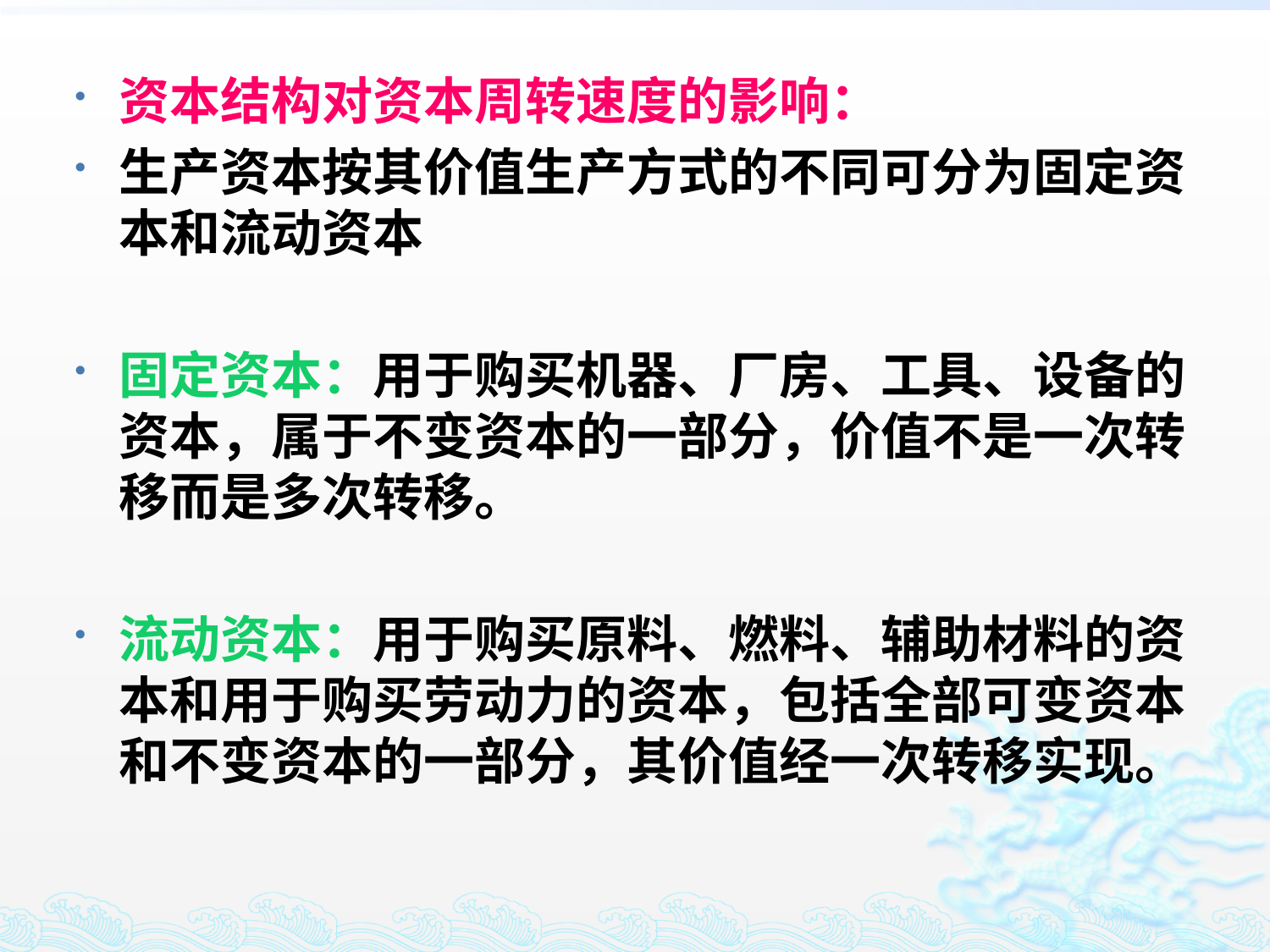

资本结构对资本周转速度的影响：
生产资本按其价值生产方式的不同可分为固定资本和流动资本

固定资本：用于购买机器、厂房、工具、设备的资本，属于不变资本的一部分，价值不是一次转移而是多次转移。

流动资本：用于购买原料、燃料、辅助材料的资本和用于购买劳动力的资本，包括全部可变资本和不变资本的一部分，其价值经一次转移实现。